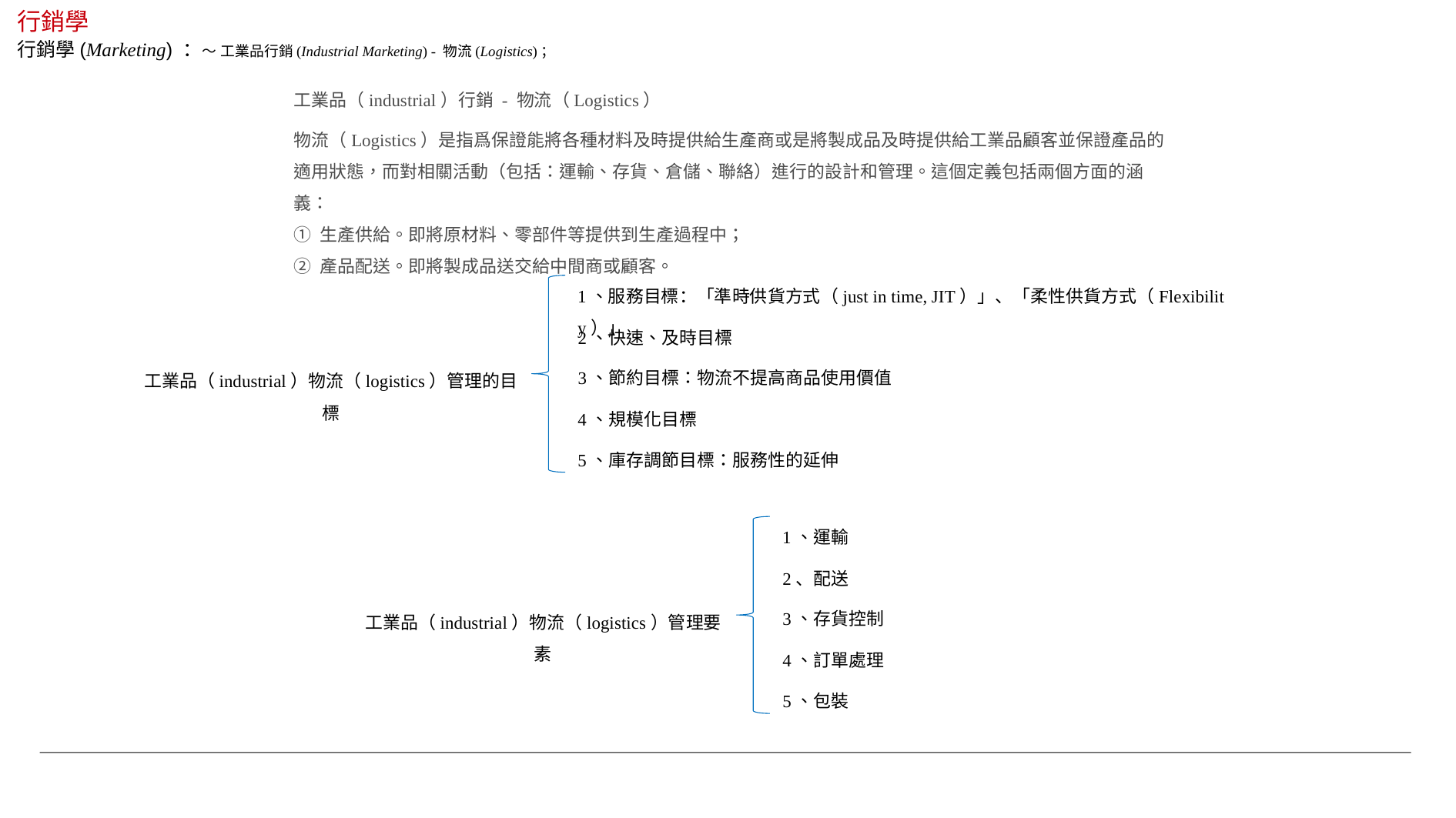

行銷學
行銷學(Marketing) ：～ 工業品行銷(Industrial Marketing) - 物流(Logistics)；
工業品（industrial）行銷 - 物流（Logistics）
物流（Logistics）是指爲保證能將各種材料及時提供給生產商或是將製成品及時提供給工業品顧客並保證產品的適用狀態，而對相關活動（包括：運輸、存貨、倉儲、聯絡）進行的設計和管理。這個定義包括兩個方面的涵義：
① 生產供給。即將原材料、零部件等提供到生產過程中；
② 產品配送。即將製成品送交給中間商或顧客。
1、服務目標：「準時供貨方式（just in time, JIT）」、「柔性供貨方式（Flexibility）」

2、快速、及時目標
3、節約目標：物流不提高商品使用價值
工業品（industrial）物流（logistics）管理的目標
4、規模化目標
5、庫存調節目標：服務性的延伸
1、運輸

2、配送
3、存貨控制
工業品（industrial）物流（logistics）管理要素
4、訂單處理
5、包裝